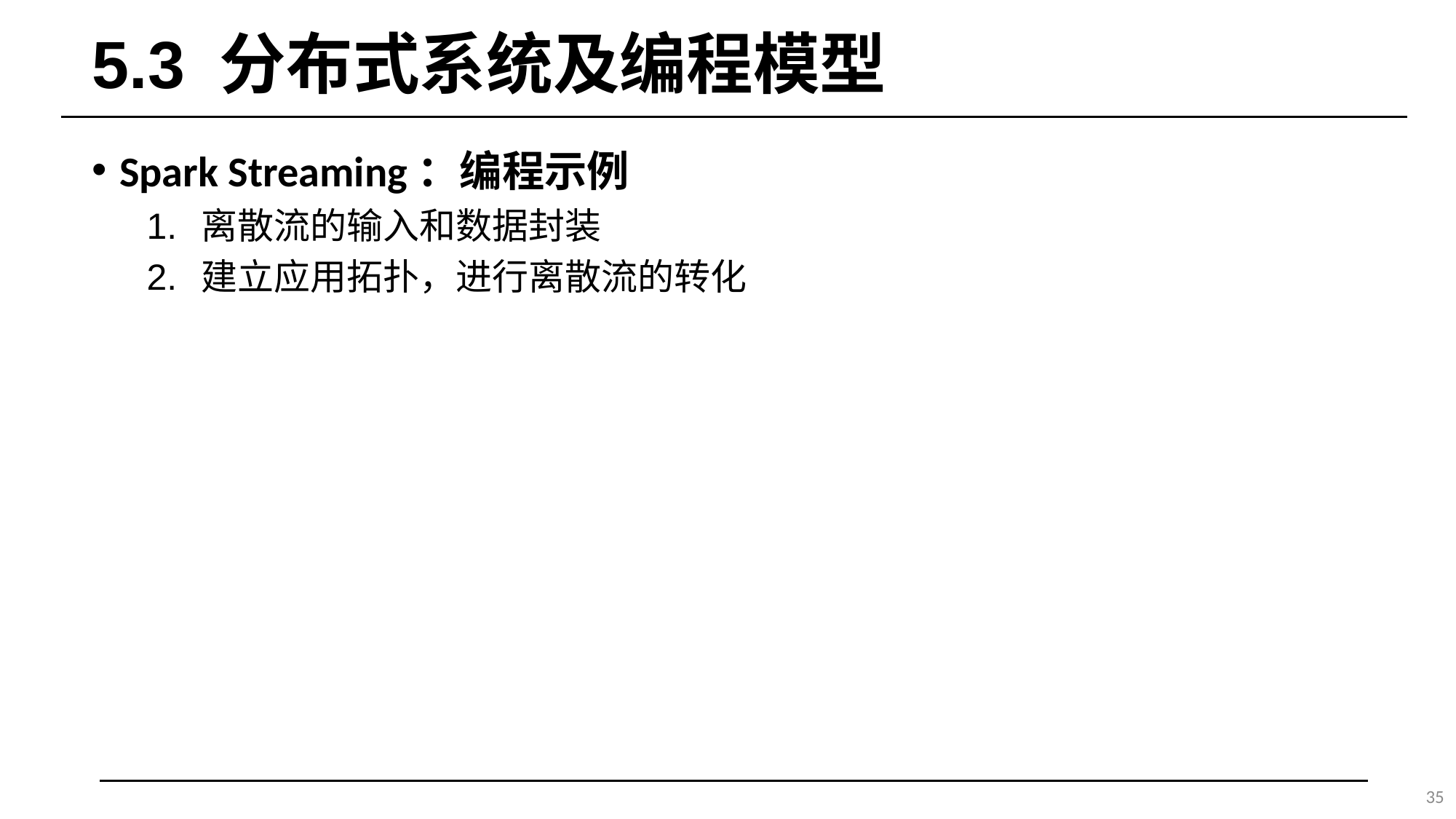

# 5.3 分布式系统及编程模型
Spark Streaming：编程示例
离散流的输入和数据封装
建立应用拓扑，进行离散流的转化

35